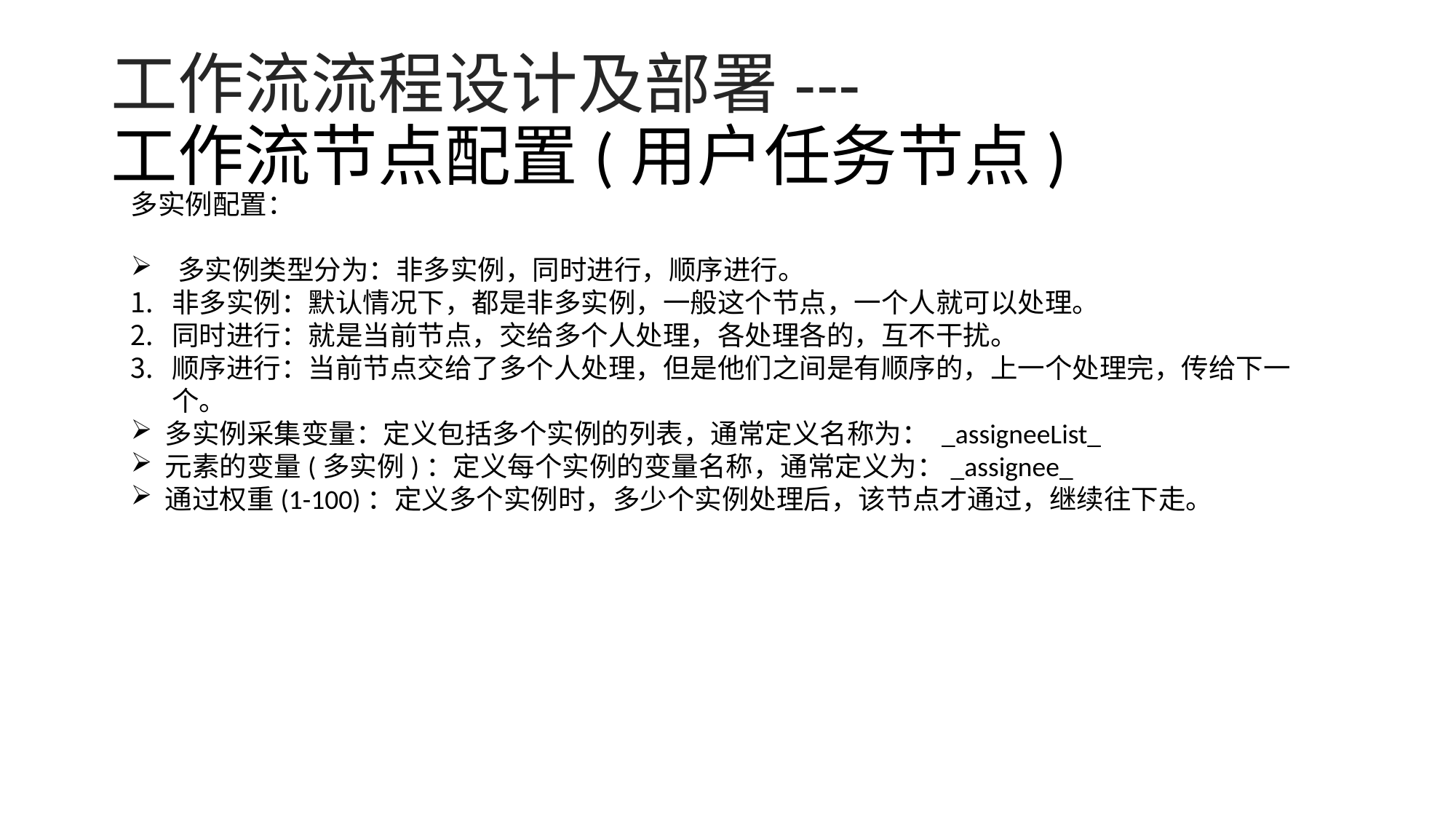

# 工作流流程设计及部署--- 工作流节点配置(用户任务节点)
多实例配置：

 多实例类型分为：非多实例，同时进行，顺序进行。
非多实例：默认情况下，都是非多实例，一般这个节点，一个人就可以处理。
同时进行：就是当前节点，交给多个人处理，各处理各的，互不干扰。
顺序进行：当前节点交给了多个人处理，但是他们之间是有顺序的，上一个处理完，传给下一个。
多实例采集变量：定义包括多个实例的列表，通常定义名称为： _assigneeList_
元素的变量(多实例)：定义每个实例的变量名称，通常定义为：_assignee_
通过权重(1-100)：定义多个实例时，多少个实例处理后，该节点才通过，继续往下走。